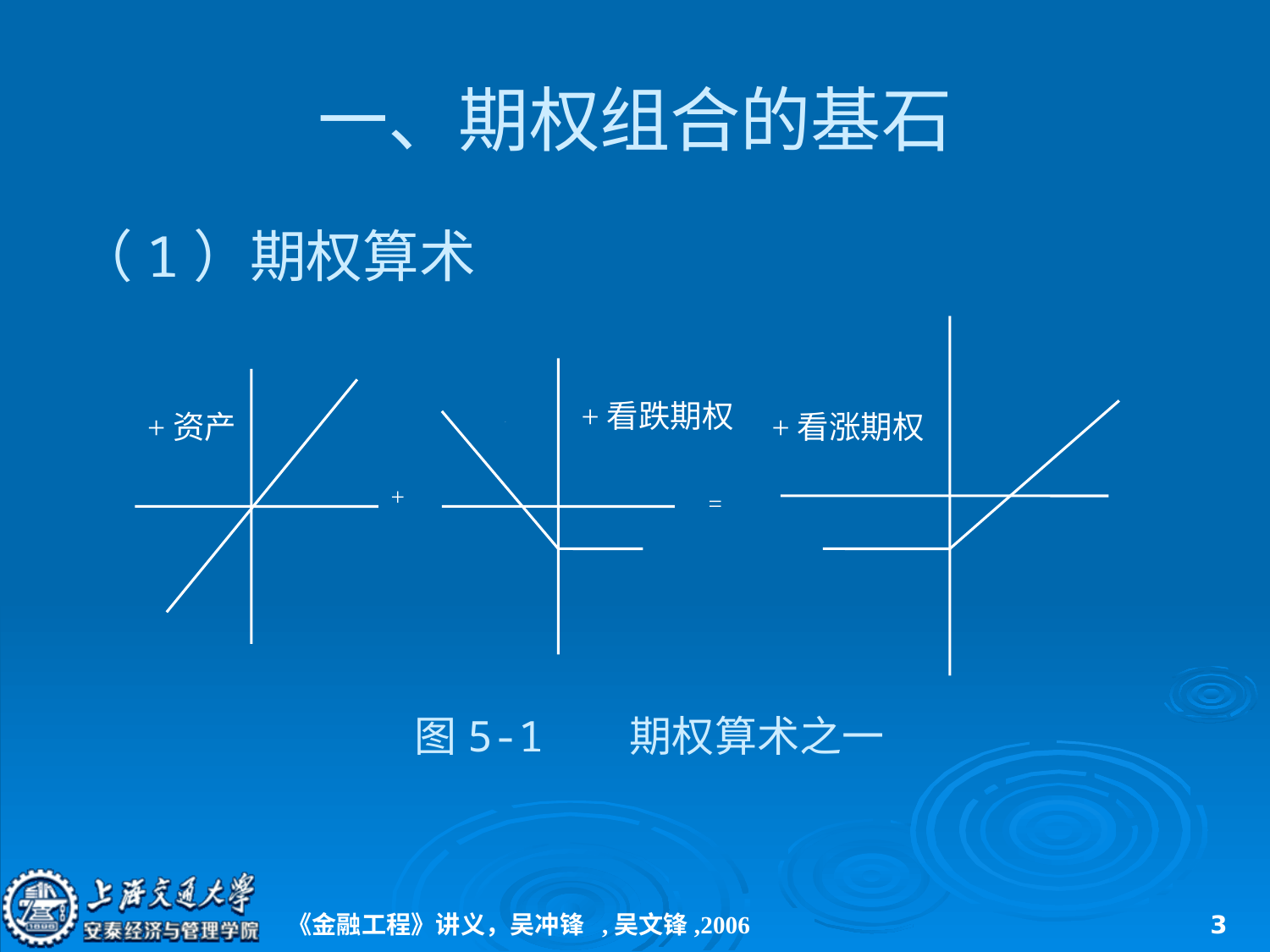

# 一、期权组合的基石
（1）期权算术

+看跌期权
+资产
+看涨期权

+
=

图5-1   期权算术之一